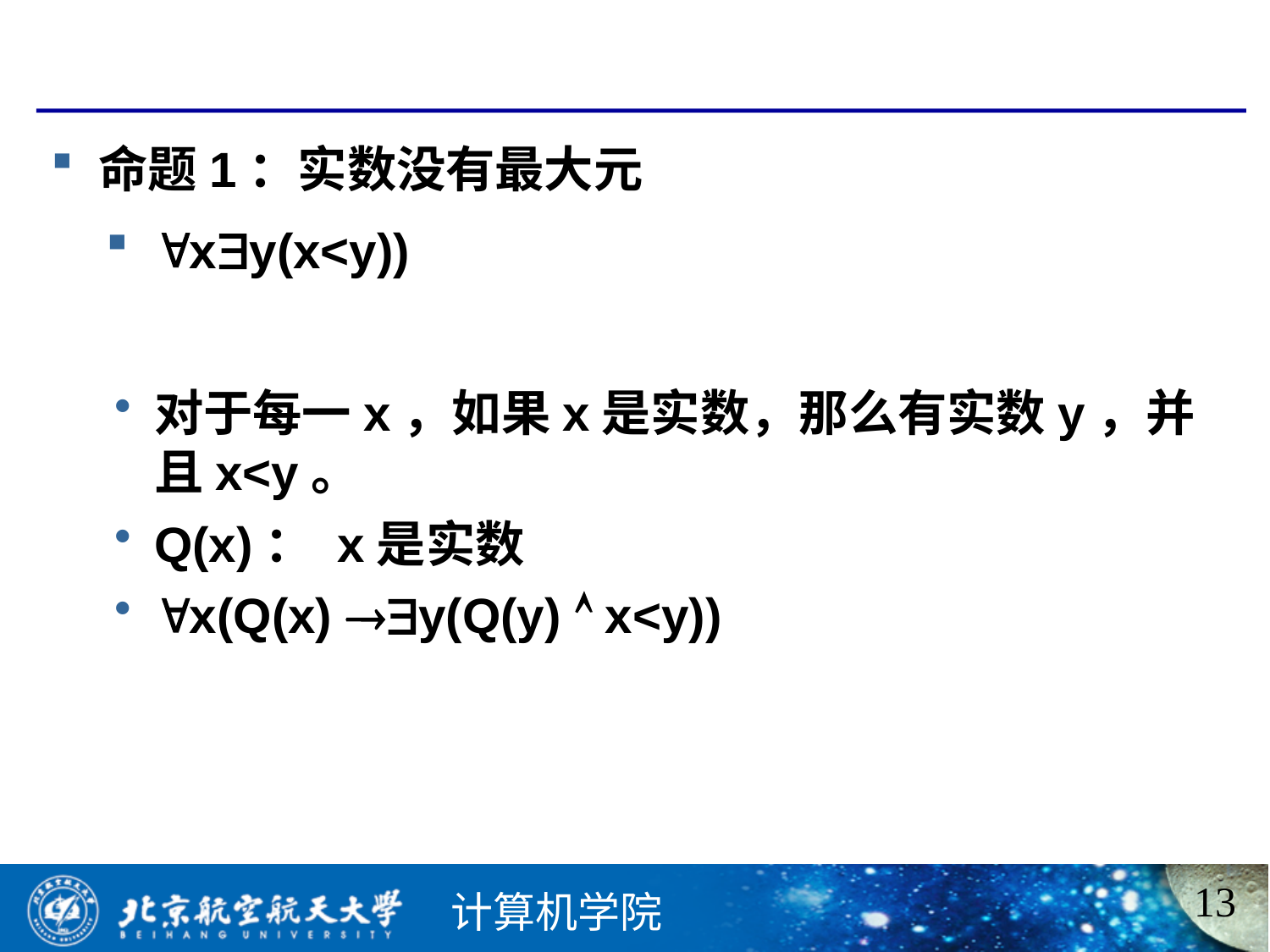

命题1：实数没有最大元
∀x∃y(x<y))

对于每一x，如果x是实数，那么有实数y，并且x<y。
Q(x)： x是实数
∀x(Q(x) →∃y(Q(y) ∧ x<y))